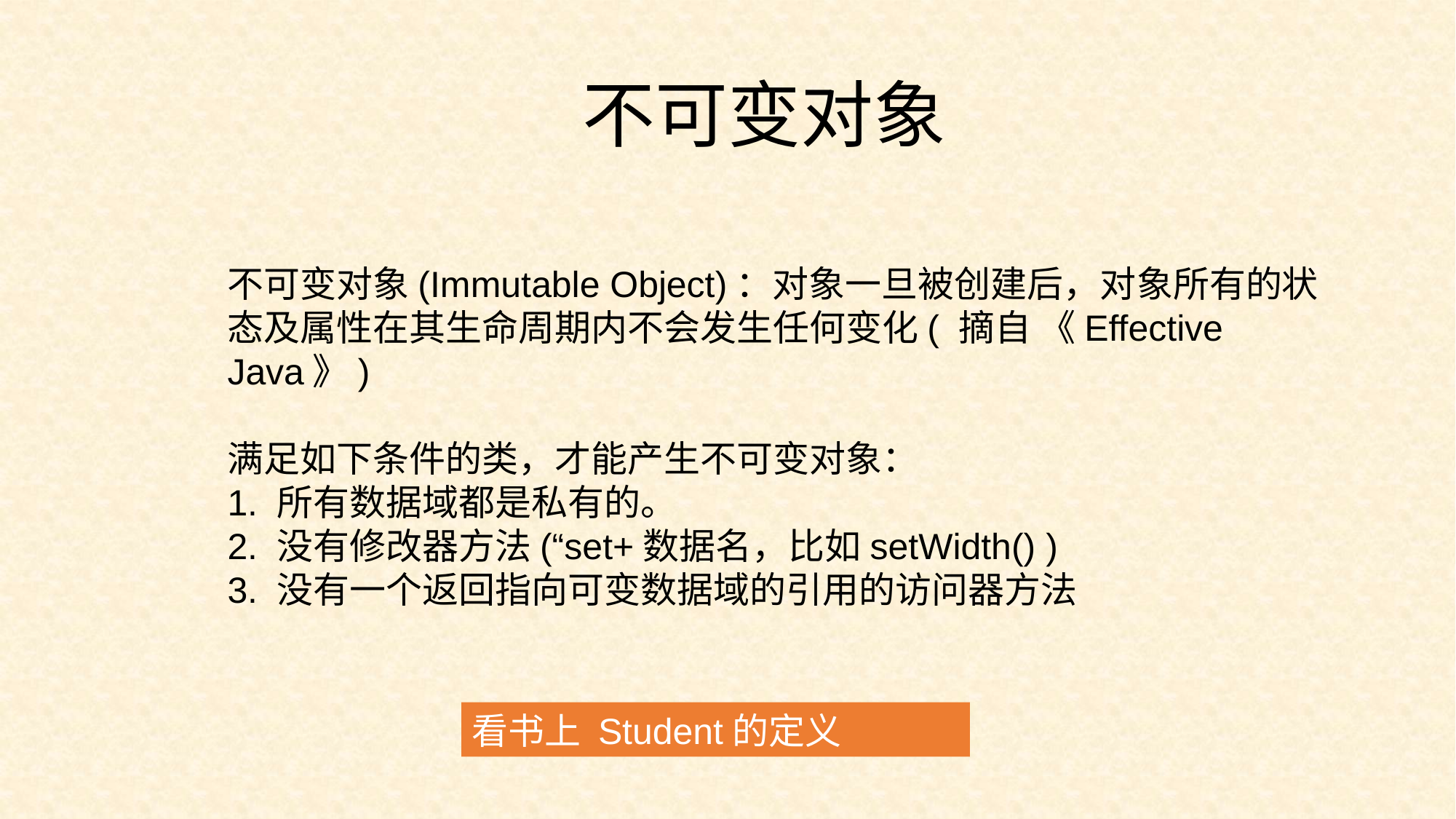

不可变对象
不可变对象(Immutable Object)：对象一旦被创建后，对象所有的状态及属性在其生命周期内不会发生任何变化( 摘自 《Effective Java》)

满足如下条件的类，才能产生不可变对象：
1. 所有数据域都是私有的。
2. 没有修改器方法(“set+数据名，比如setWidth() )
3. 没有一个返回指向可变数据域的引用的访问器方法

看书上 Student的定义